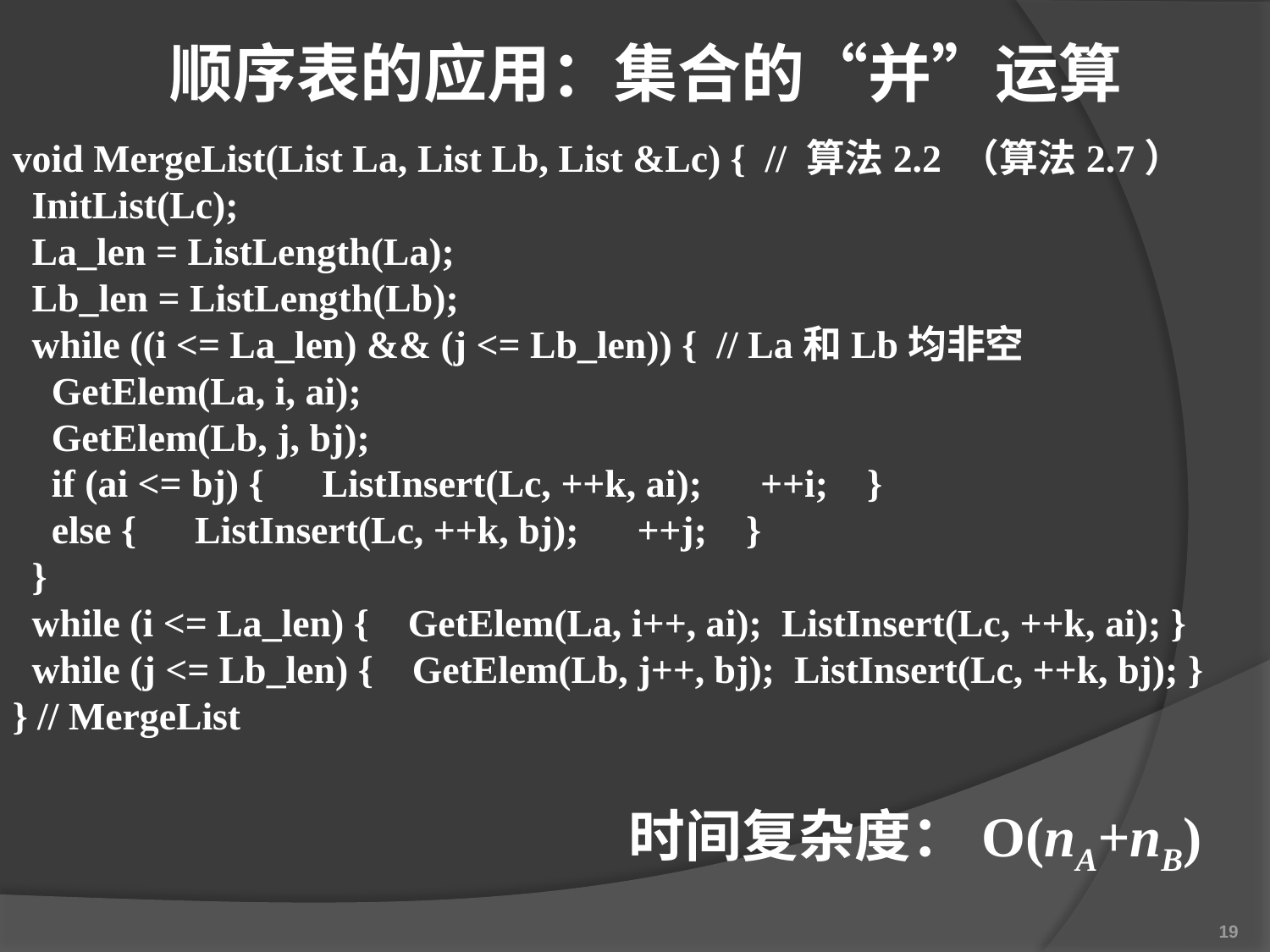

顺序表的应用：集合的“并”运算
void MergeList(List La, List Lb, List &Lc) {  // 算法2.2 （算法2.7）
  InitList(Lc);
  La_len = ListLength(La);
  Lb_len = ListLength(Lb);
  while ((i <= La_len) && (j <= Lb_len)) {  // La和Lb均非空
    GetElem(La, i, ai);
    GetElem(Lb, j, bj);
    if (ai <= bj) {      ListInsert(Lc, ++k, ai);      ++i;    }
    else {      ListInsert(Lc, ++k, bj);      ++j;    }
  }
  while (i <= La_len) {    GetElem(La, i++, ai);  ListInsert(Lc, ++k, ai); }
  while (j <= Lb_len) {    GetElem(Lb, j++, bj);  ListInsert(Lc, ++k, bj); }
} // MergeList

时间复杂度：O(nA+nB)
19